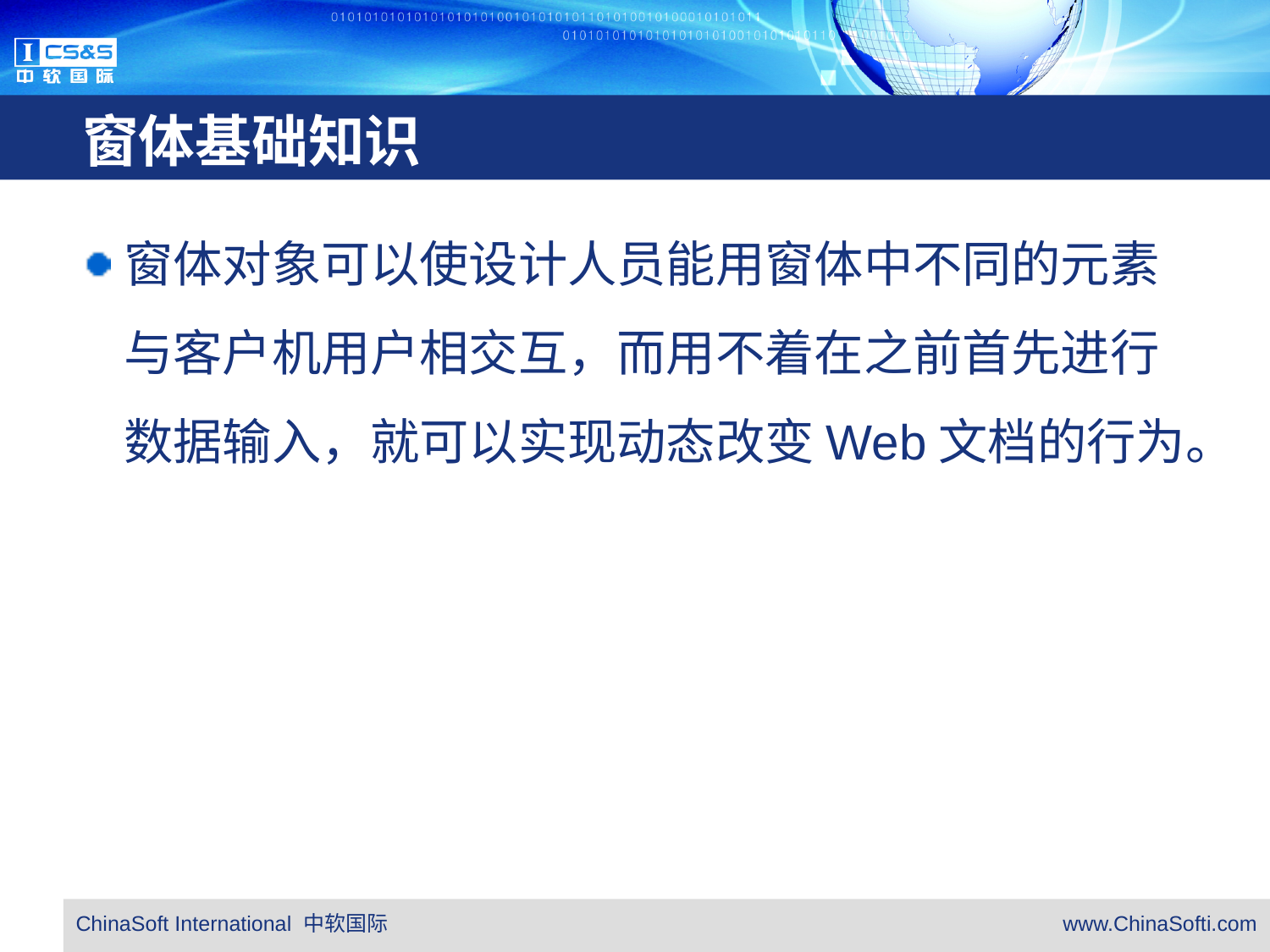

# 窗体基础知识
窗体对象可以使设计人员能用窗体中不同的元素与客户机用户相交互，而用不着在之前首先进行数据输入，就可以实现动态改变Web文档的行为。